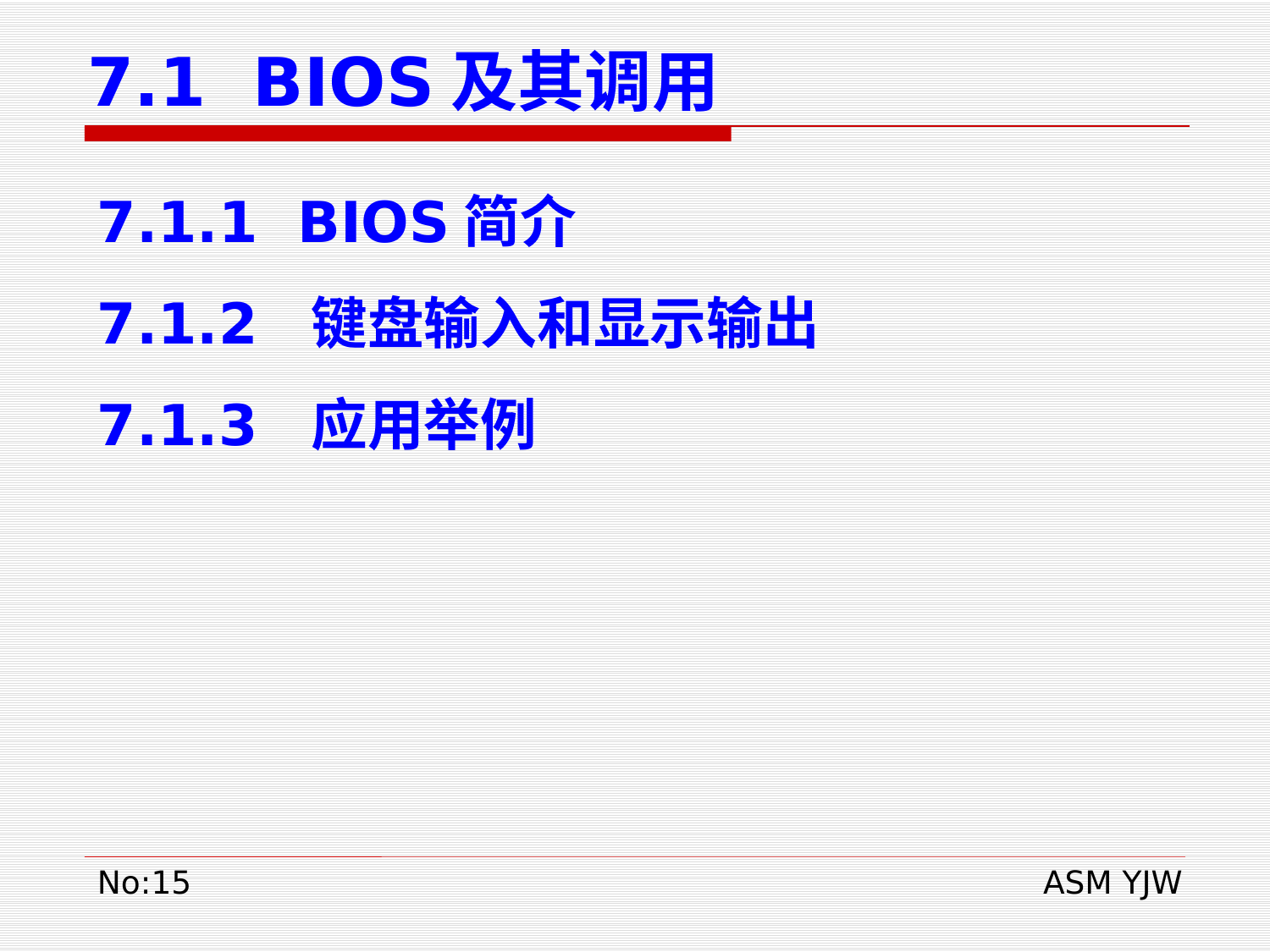

# 7.1  BIOS及其调用
7.1.1  BIOS简介
7.1.2  键盘输入和显示输出
7.1.3  应用举例

No:15